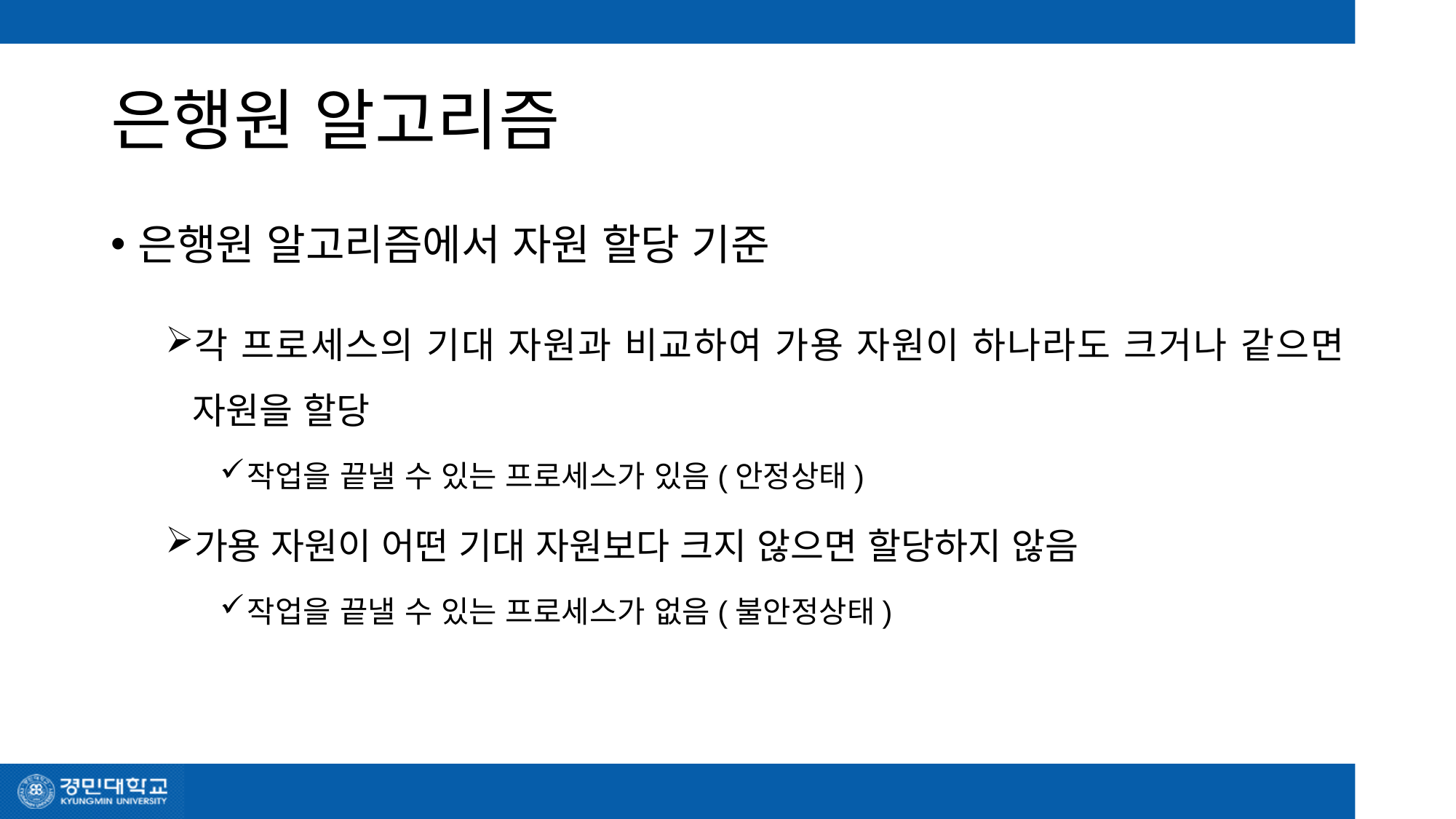

# 은행원 알고리즘
은행원 알고리즘에서 자원 할당 기준

각 프로세스의 기대 자원과 비교하여 가용 자원이 하나라도 크거나 같으면 자원을 할당
작업을 끝낼 수 있는 프로세스가 있음(안정상태)
가용 자원이 어떤 기대 자원보다 크지 않으면 할당하지 않음
작업을 끝낼 수 있는 프로세스가 없음(불안정상태)